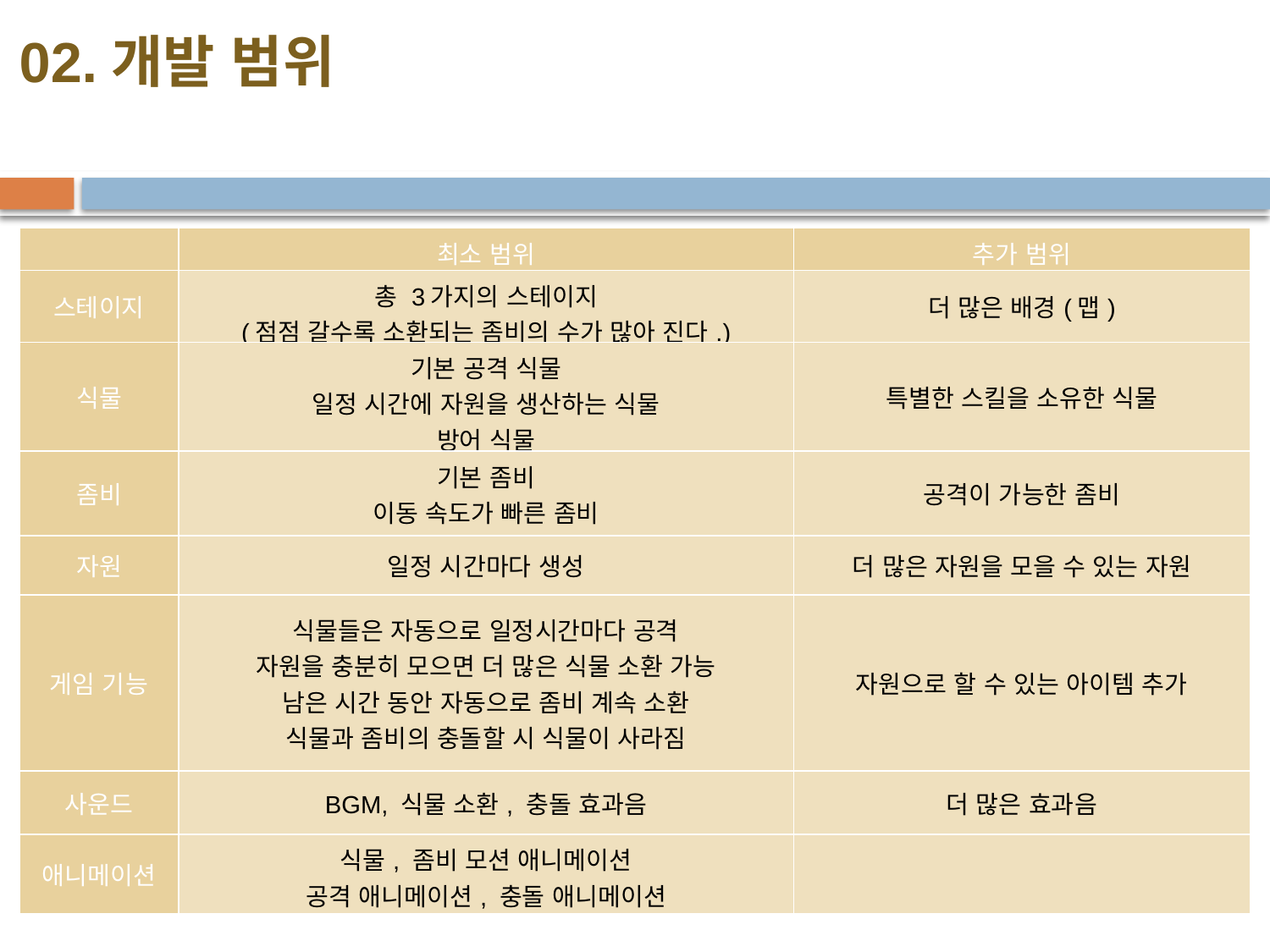

02.개발 범위
|  | 최소 범위 | 추가 범위 |
| --- | --- | --- |
| 스테이지 | 총 3가지의 스테이지 (점점 갈수록 소환되는 좀비의 수가 많아 진다.) | 더 많은 배경(맵) |
| 식물 | 기본 공격 식물 일정 시간에 자원을 생산하는 식물 방어 식물 | 특별한 스킬을 소유한 식물 |
| 좀비 | 기본 좀비 이동 속도가 빠른 좀비 | 공격이 가능한 좀비 |
| 자원 | 일정 시간마다 생성 | 더 많은 자원을 모을 수 있는 자원 |
| 게임 기능 | 식물들은 자동으로 일정시간마다 공격 자원을 충분히 모으면 더 많은 식물 소환 가능 남은 시간 동안 자동으로 좀비 계속 소환 식물과 좀비의 충돌할 시 식물이 사라짐 | 자원으로 할 수 있는 아이템 추가 |
| 사운드 | BGM, 식물 소환, 충돌 효과음 | 더 많은 효과음 |
| 애니메이션 | 식물, 좀비 모션 애니메이션 공격 애니메이션, 충돌 애니메이션 |  |